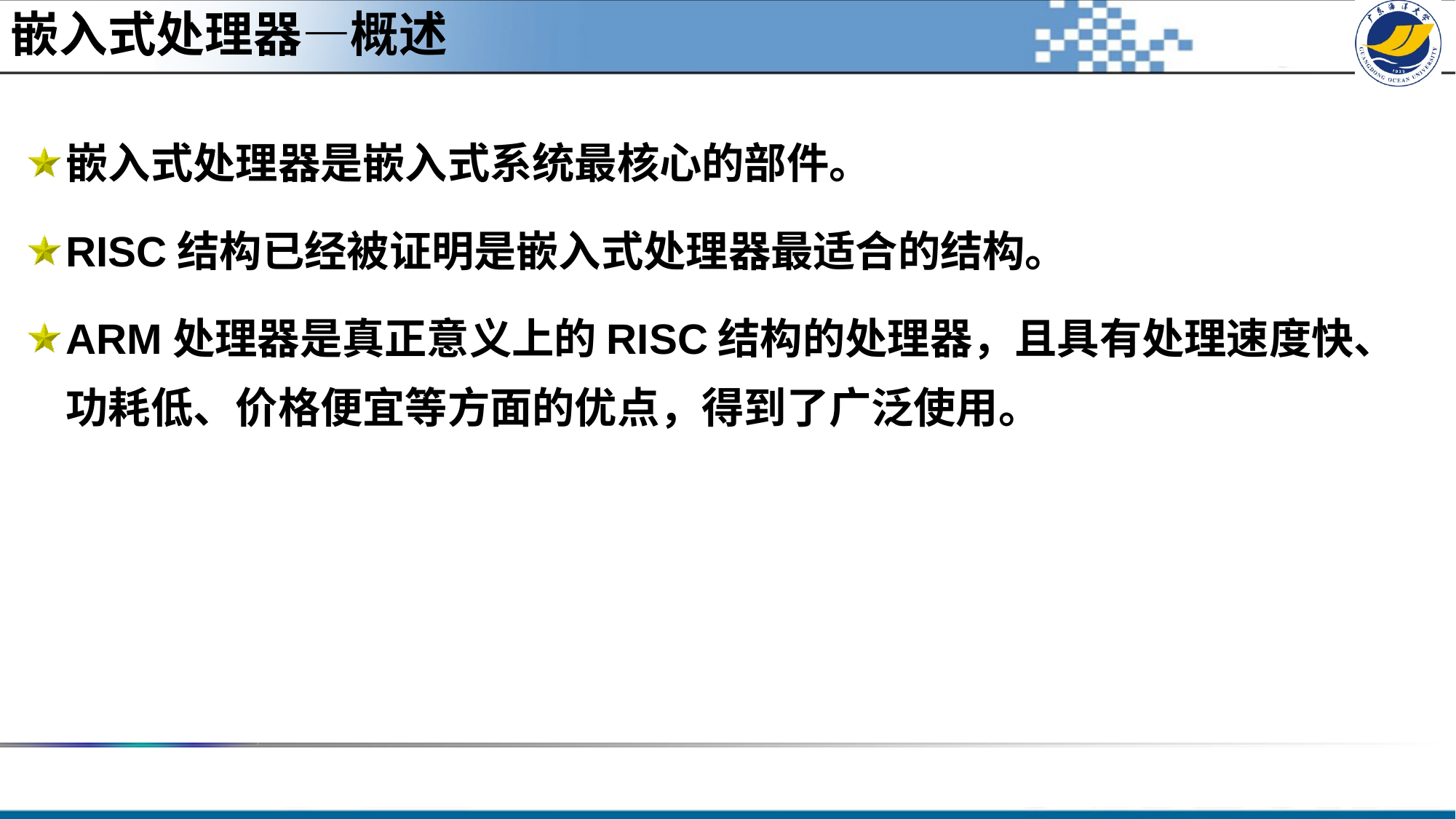

嵌入式处理器—概述
嵌入式处理器是嵌入式系统最核心的部件。
RISC结构已经被证明是嵌入式处理器最适合的结构。
ARM处理器是真正意义上的RISC结构的处理器，且具有处理速度快、功耗低、价格便宜等方面的优点，得到了广泛使用。
12